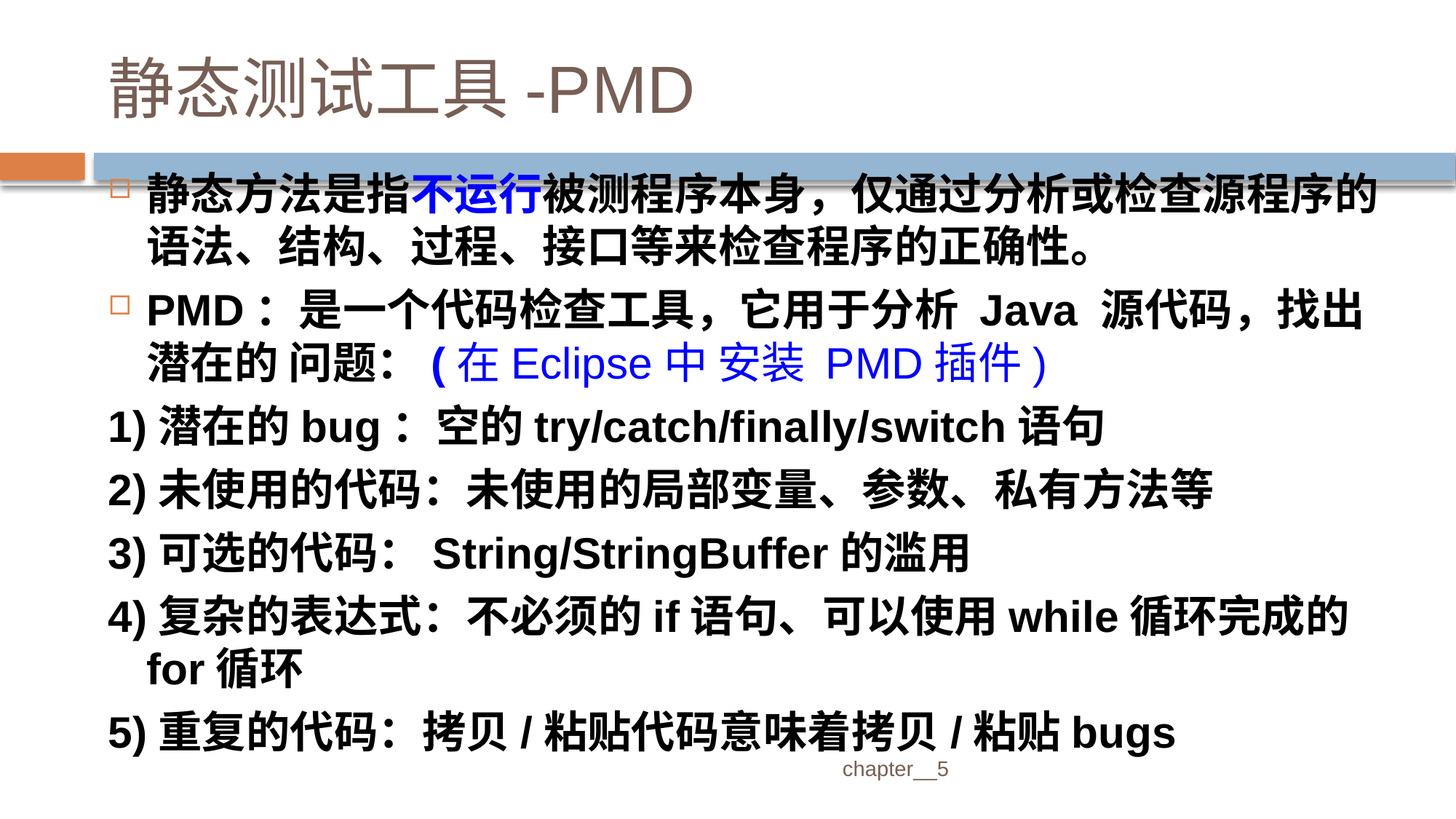

# 静态测试工具-PMD
7
静态方法是指不运行被测程序本身，仅通过分析或检查源程序的语法、结构、过程、接口等来检查程序的正确性。
PMD：是一个代码检查工具，它用于分析 Java 源代码，找出潜在的 问题：(在Eclipse中 安装 PMD插件)
1)潜在的bug：空的try/catch/finally/switch语句
2)未使用的代码：未使用的局部变量、参数、私有方法等
3)可选的代码：String/StringBuffer的滥用
4)复杂的表达式：不必须的if语句、可以使用while循环完成的for循环
5)重复的代码：拷贝/粘贴代码意味着拷贝/粘贴bugs

 chapter__5